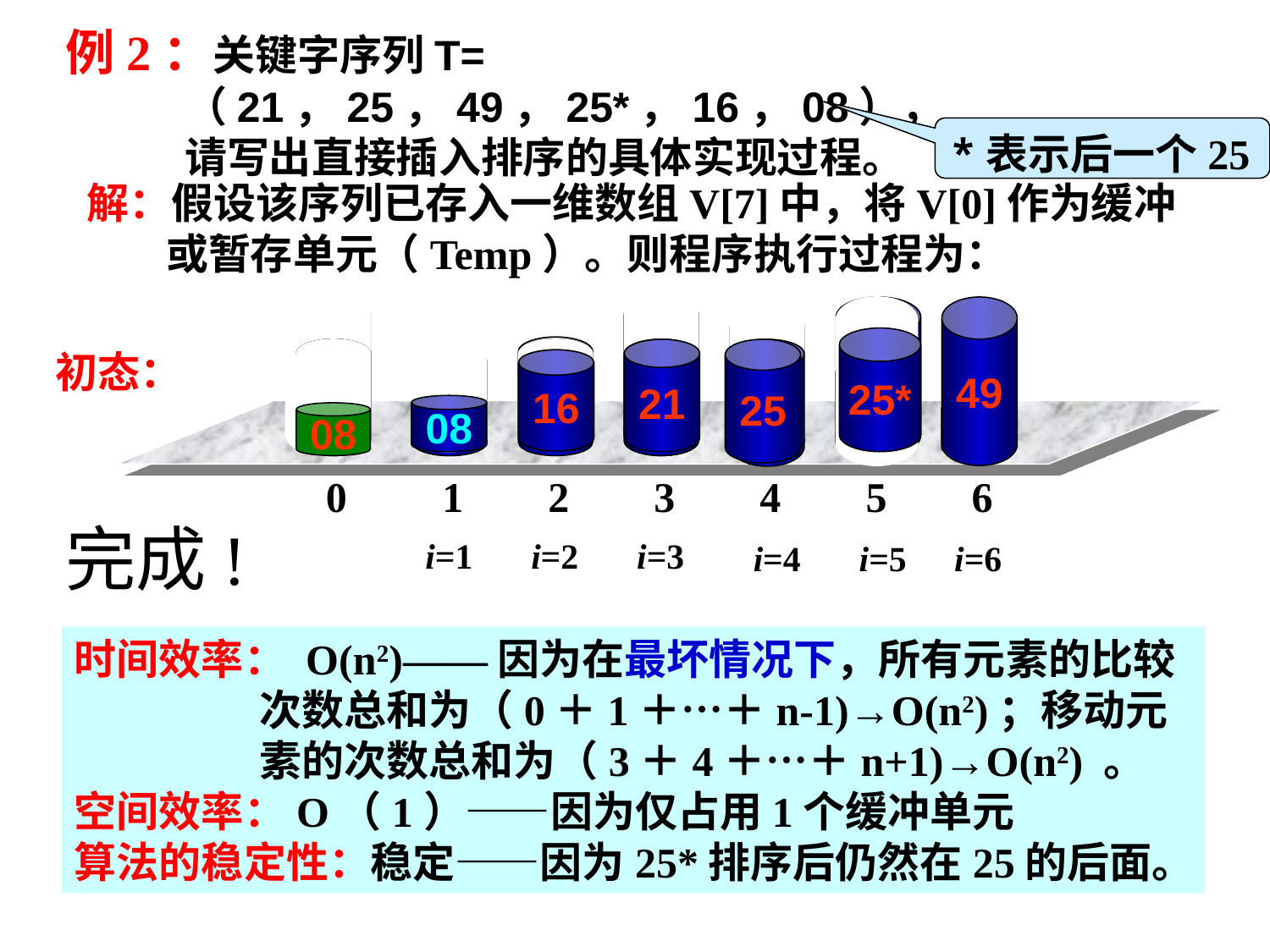

# 例2：关键字序列T= （21，25，49，25*，16，08）， 请写出直接插入排序的具体实现过程。
*表示后一个25
解：假设该序列已存入一维数组V[7]中，将V[0]作为缓冲或暂存单元（Temp）。则程序执行过程为：

25*

25*
49
暂
存
25
25*
21
16
08
0         1        2        3        4        5        6
49
49

49

25
25*
21
21
49
49
25*
49
49
25
25
初态：
16

08

08
25
21
25
25*
21
16
16
16

08
完成!
i=1
i=2
i=3
i=4
i=5
i=6
时间效率： O(n2)——因为在最坏情况下，所有元素的比较次数总和为（0＋1＋…＋n-1)→O(n2)；移动元素的次数总和为（3＋4＋…＋n+1)→O(n2) 。
空间效率：O（1）——因为仅占用1个缓冲单元
算法的稳定性：稳定——因为25*排序后仍然在25的后面。